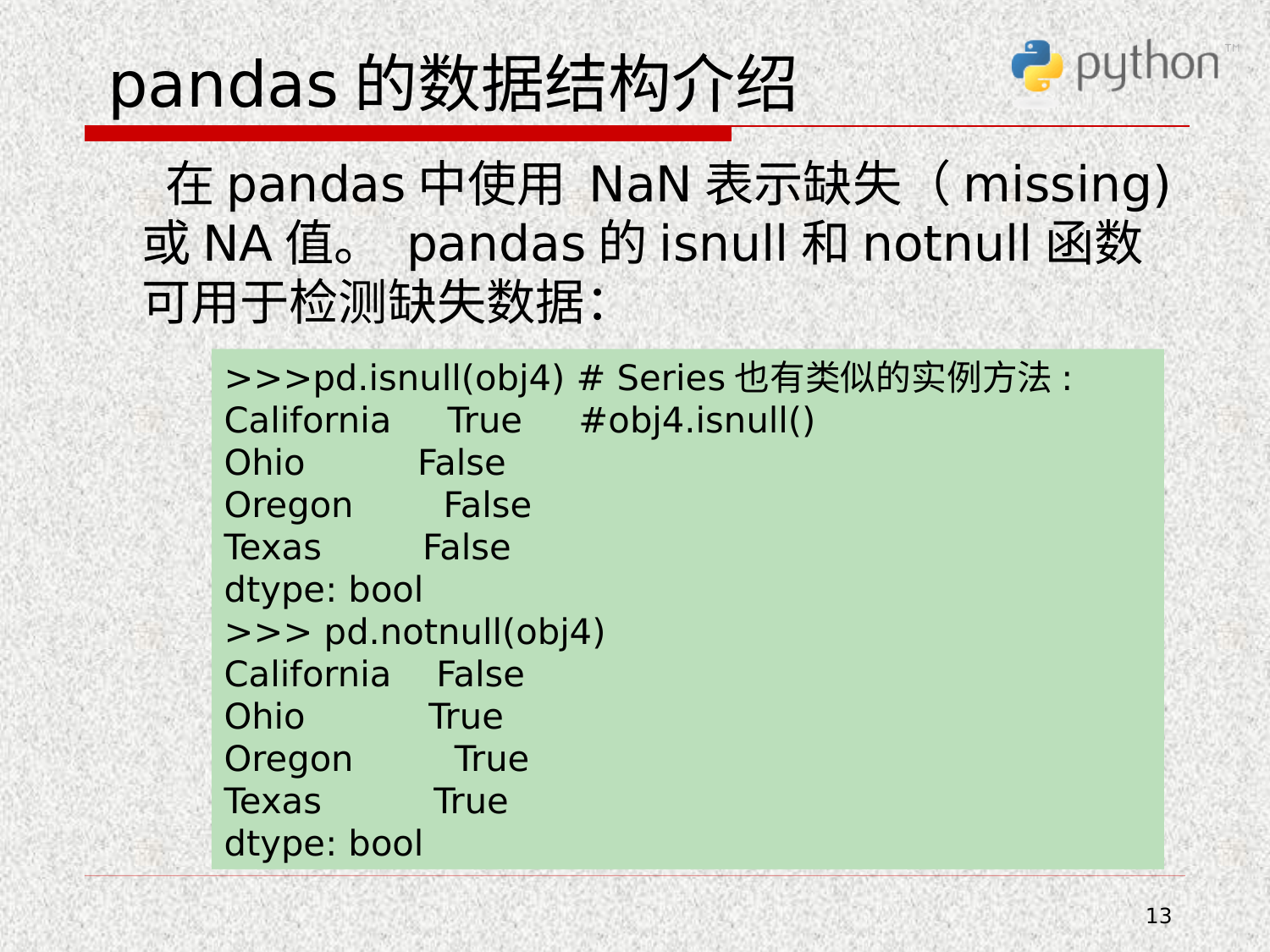

# pandas的数据结构介绍
       在pandas中使用 NaN表示缺失（missing) 或NA值。 pandas的isnull和notnull函数可用于检测缺失数据：

>>>pd.isnull(obj4) # Series也有类似的实例方法:
California     True     #obj4.isnull()
Ohio          False
Oregon        False
Texas         False
dtype: bool
>>> pd.notnull(obj4)
California    False
Ohio           True
Oregon         True
Texas          True
dtype: bool
13